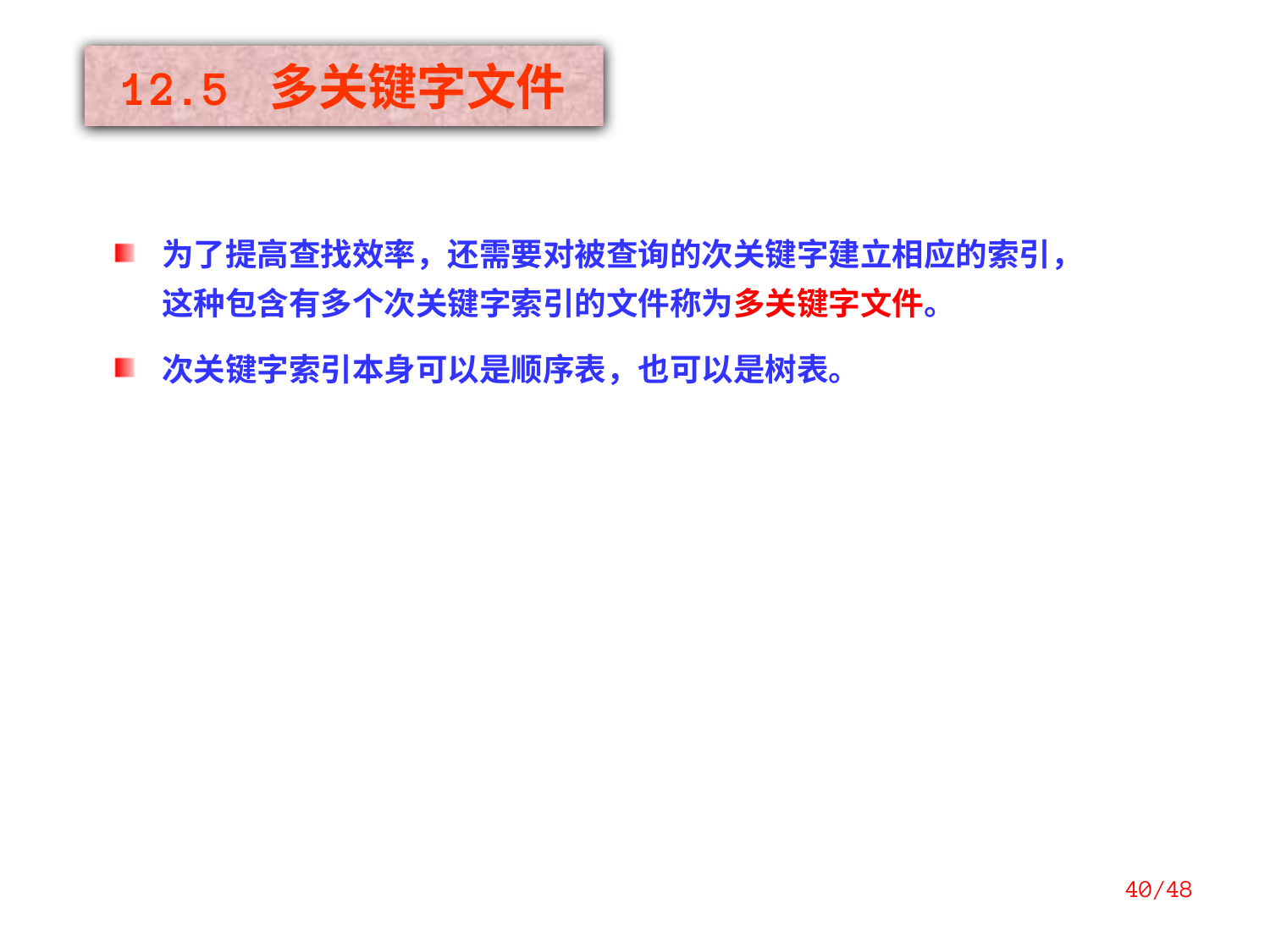

12.5 多关键字文件
为了提高查找效率，还需要对被查询的次关键字建立相应的索引，这种包含有多个次关键字索引的文件称为多关键字文件。
次关键字索引本身可以是顺序表，也可以是树表。
40/48